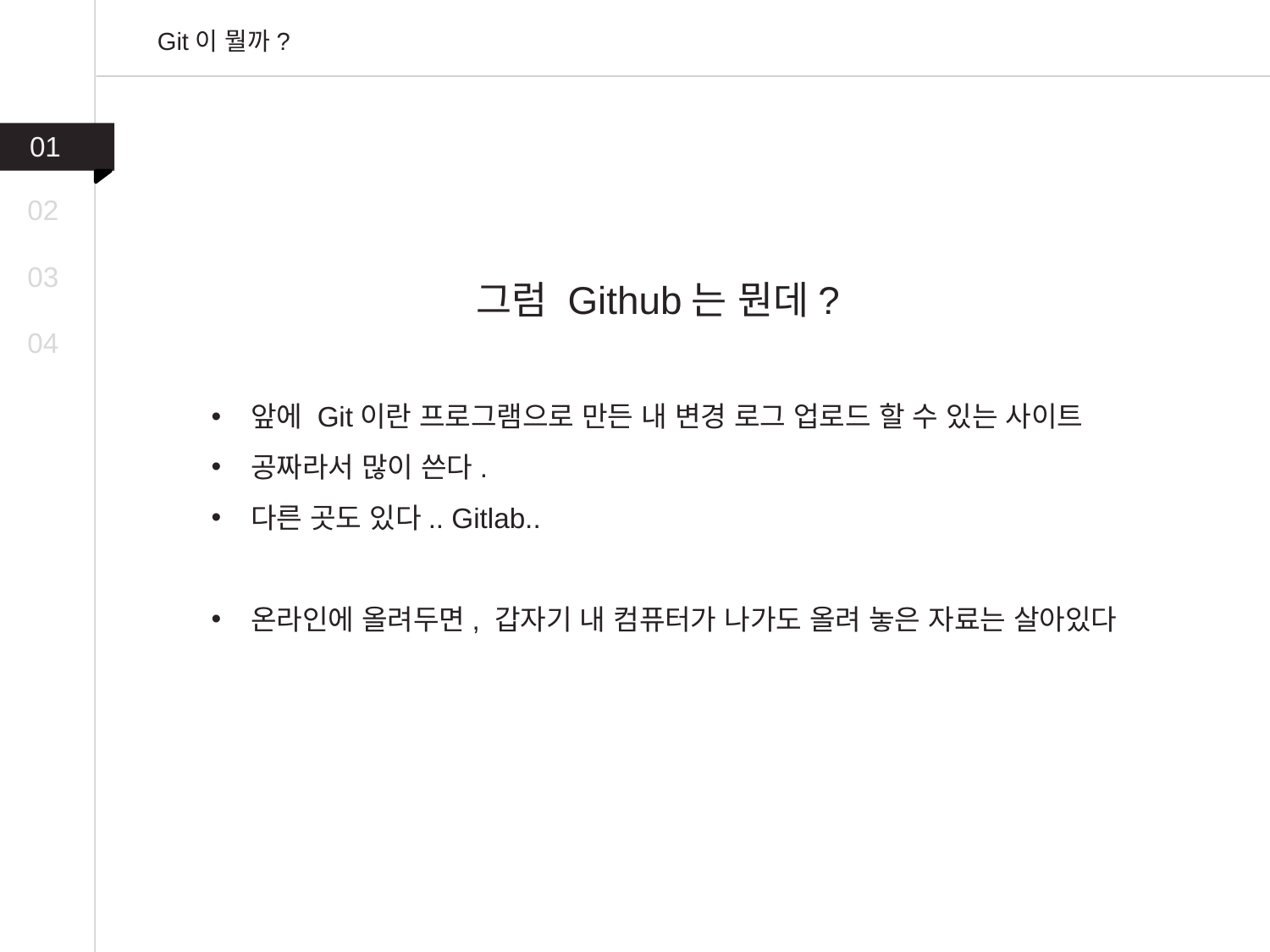

Git이 뭘까?
01

02
03
그럼 Github는 뭔데?
04
앞에 Git이란 프로그램으로 만든 내 변경 로그 업로드 할 수 있는 사이트
공짜라서 많이 쓴다.
다른 곳도 있다.. Gitlab..

온라인에 올려두면, 갑자기 내 컴퓨터가 나가도 올려 놓은 자료는 살아있다